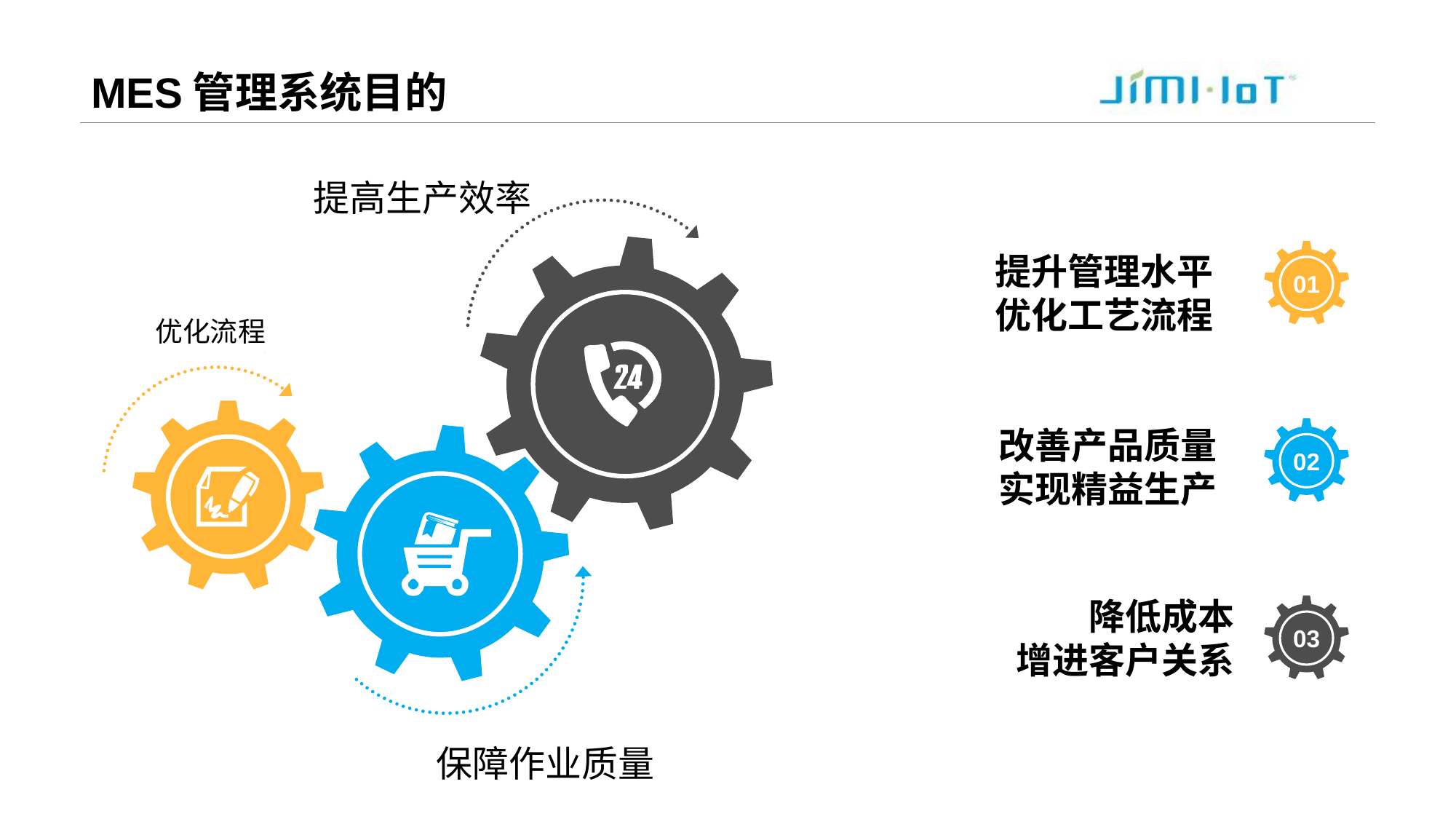

# MES管理系统目的
提高生产效率

01
提升管理水平
优化工艺流程

优化流程
.

02

改善产品质量
实现精益生产

03
降低成本
增进客户关系
保障作业质量